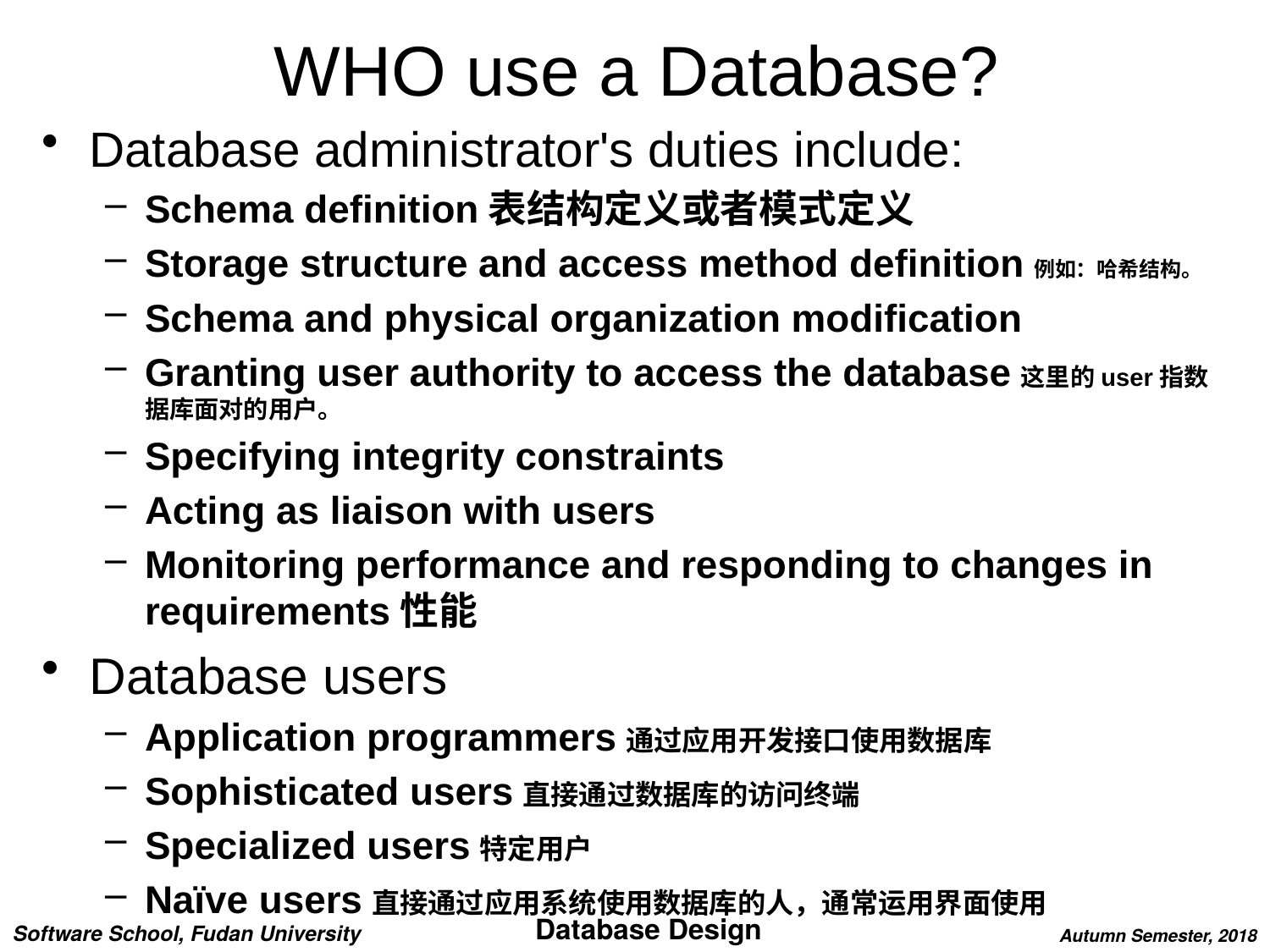

# WHO use a Database?
Database administrator's duties include:
Schema definition表结构定义或者模式定义
Storage structure and access method definition例如：哈希结构。
Schema and physical organization modification
Granting user authority to access the database这里的user指数据库面对的用户。
Specifying integrity constraints
Acting as liaison with users
Monitoring performance and responding to changes in requirements性能
Database users
Application programmers通过应用开发接口使用数据库
Sophisticated users直接通过数据库的访问终端
Specialized users特定用户
Naïve users直接通过应用系统使用数据库的人，通常运用界面使用